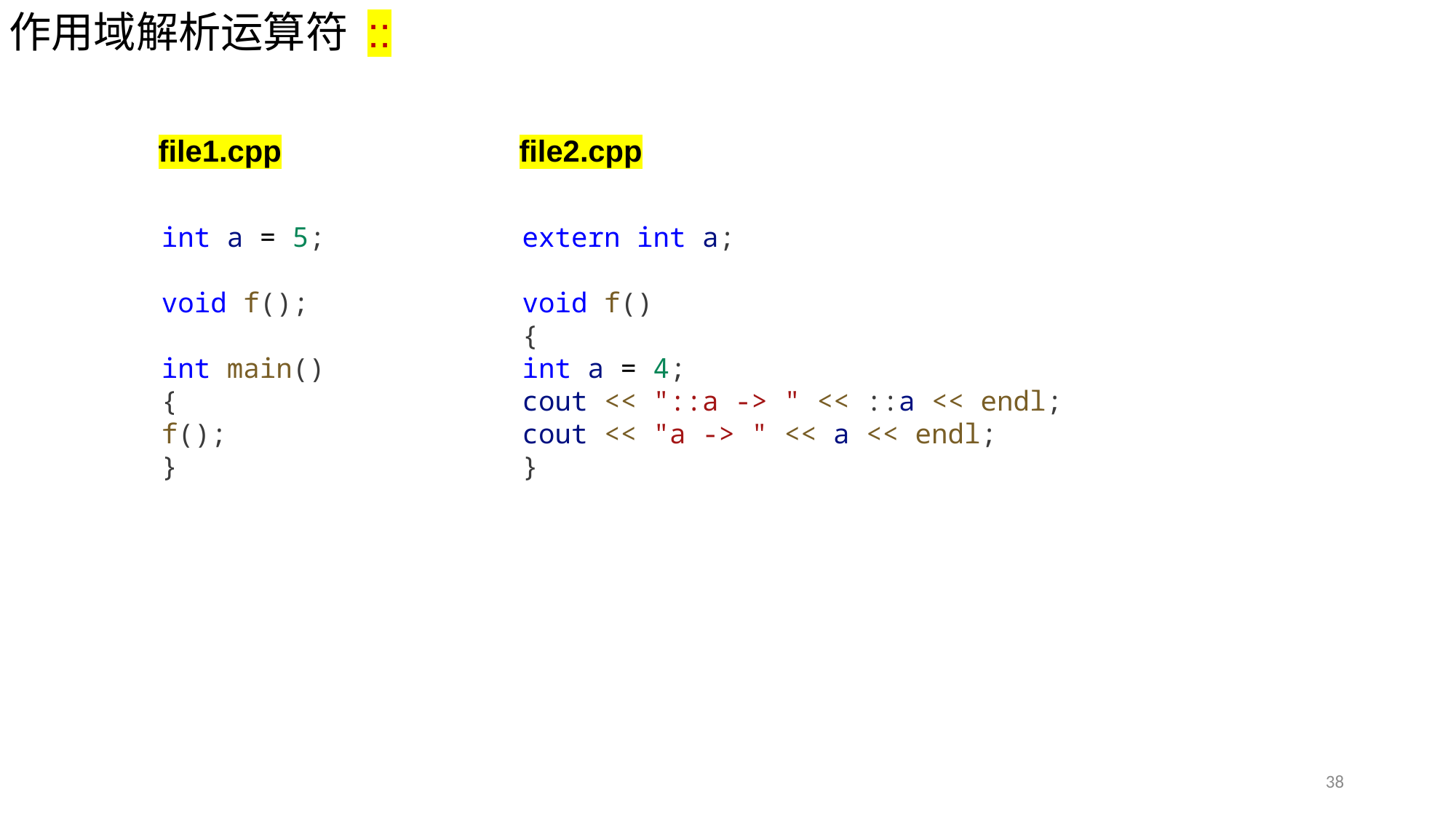

作用域解析运算符 ::
file1.cpp
file2.cpp
int a = 5;
void f();
int main()
{
f();
}
extern int a;
void f()
{
int a = 4;
cout << "::a -> " << ::a << endl;
cout << "a -> " << a << endl;
}
38